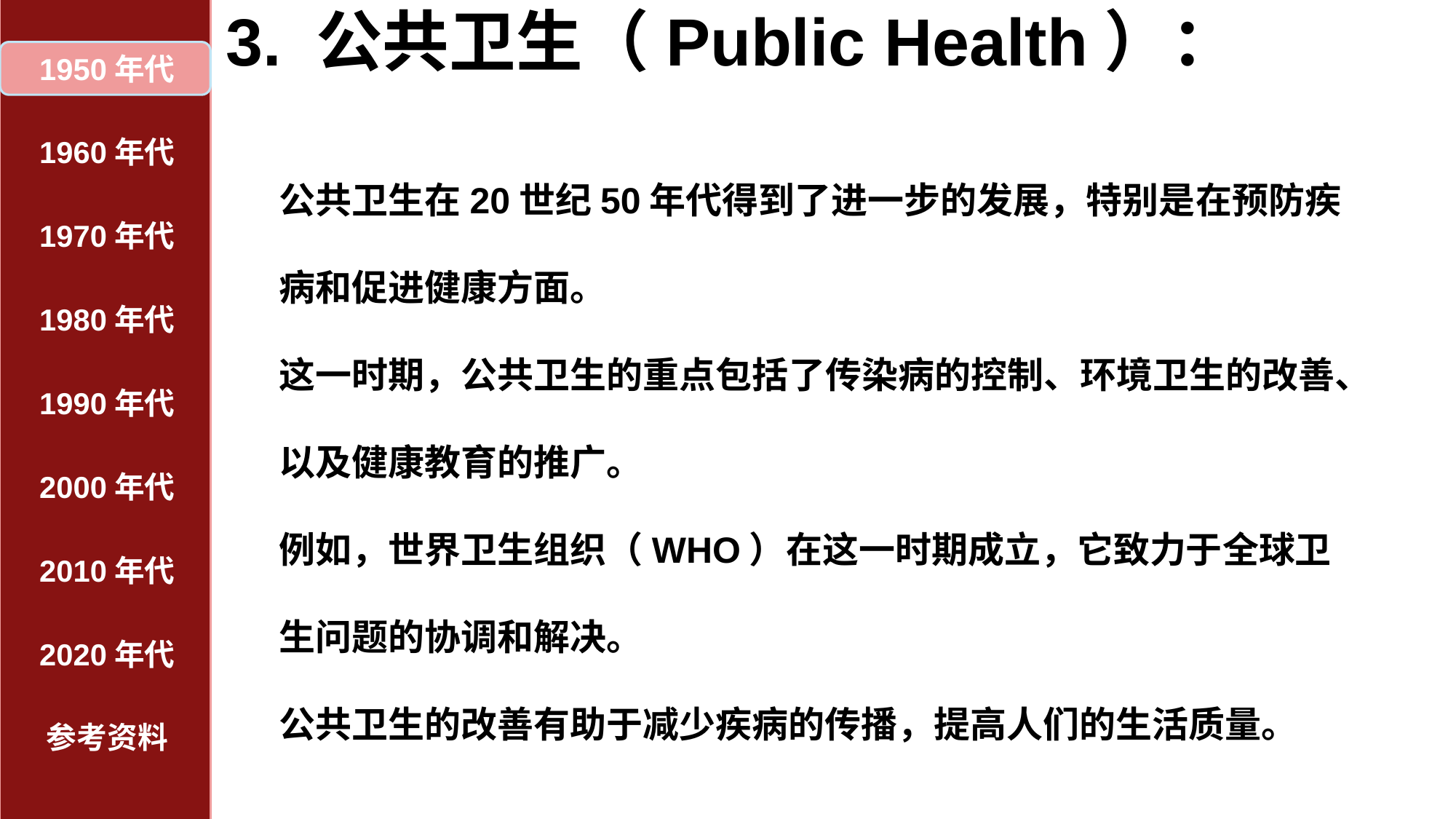

# 3. 公共卫生（Public Health）：

1950年代
1960年代
公共卫生在20世纪50年代得到了进一步的发展，特别是在预防疾病和促进健康方面。
这一时期，公共卫生的重点包括了传染病的控制、环境卫生的改善、以及健康教育的推广。
例如，世界卫生组织（WHO）在这一时期成立，它致力于全球卫生问题的协调和解决。
公共卫生的改善有助于减少疾病的传播，提高人们的生活质量。
1970年代
1980年代

1990年代

2000年代
2010年代
2020年代
参考资料